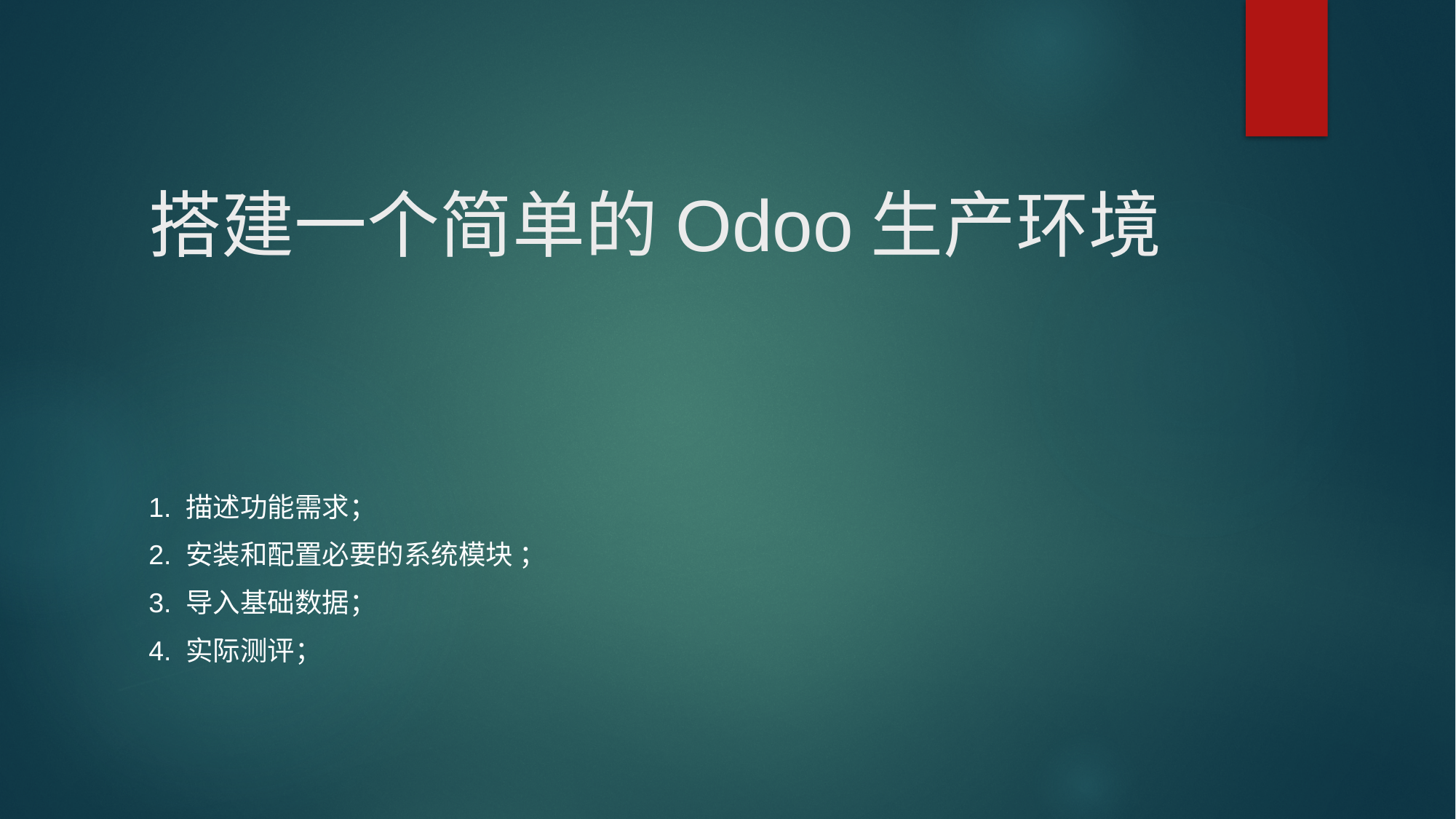

# 搭建一个简单的Odoo生产环境
1. 描述功能需求；
2. 安装和配置必要的系统模块 ；
3. 导入基础数据；
4. 实际测评；